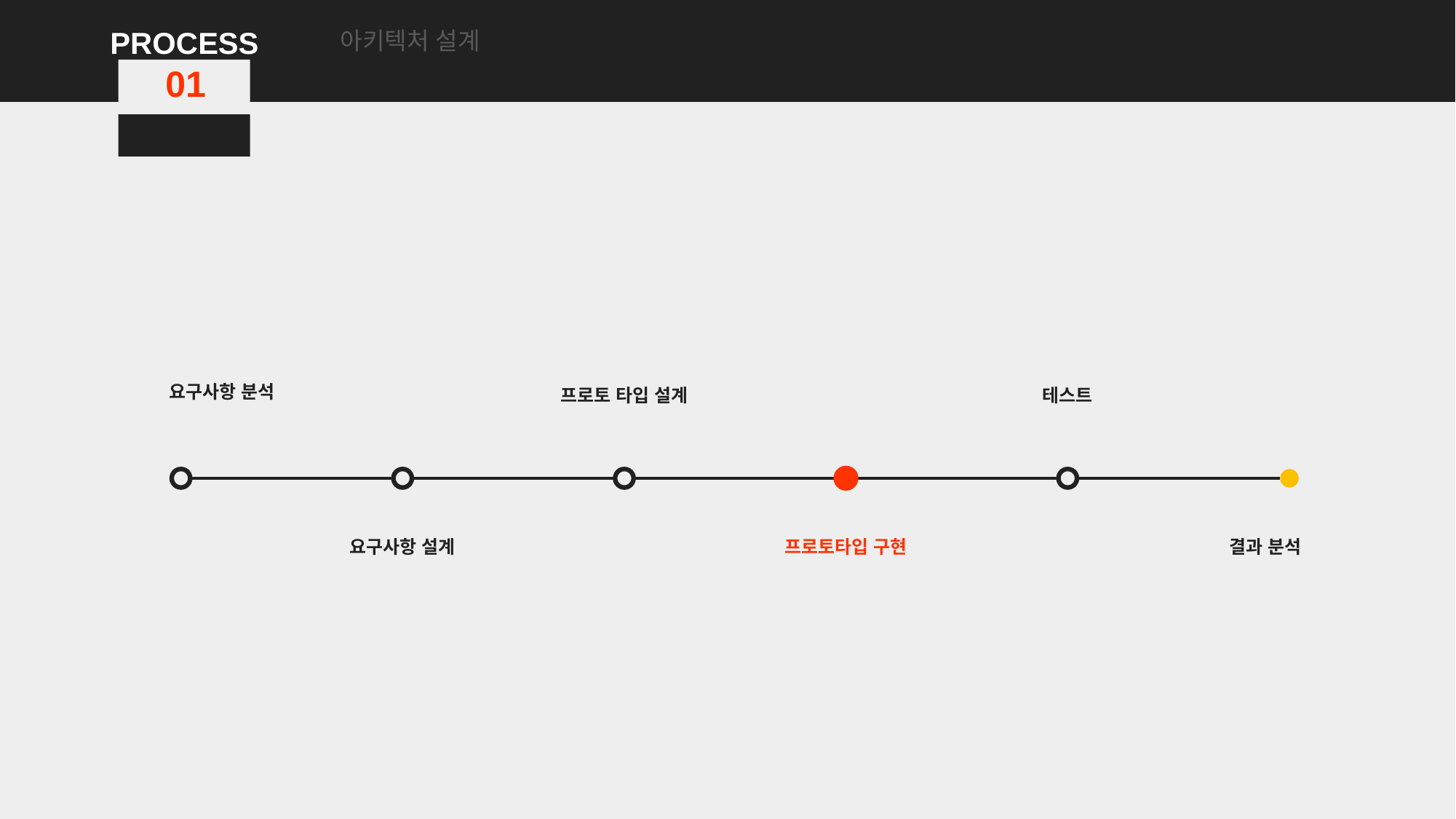

PROCESS
아키텍처 설계
01

요구사항 분석
프로토 타입 설계
테스트

결과 분석
요구사항 설계
프로토타입 구현